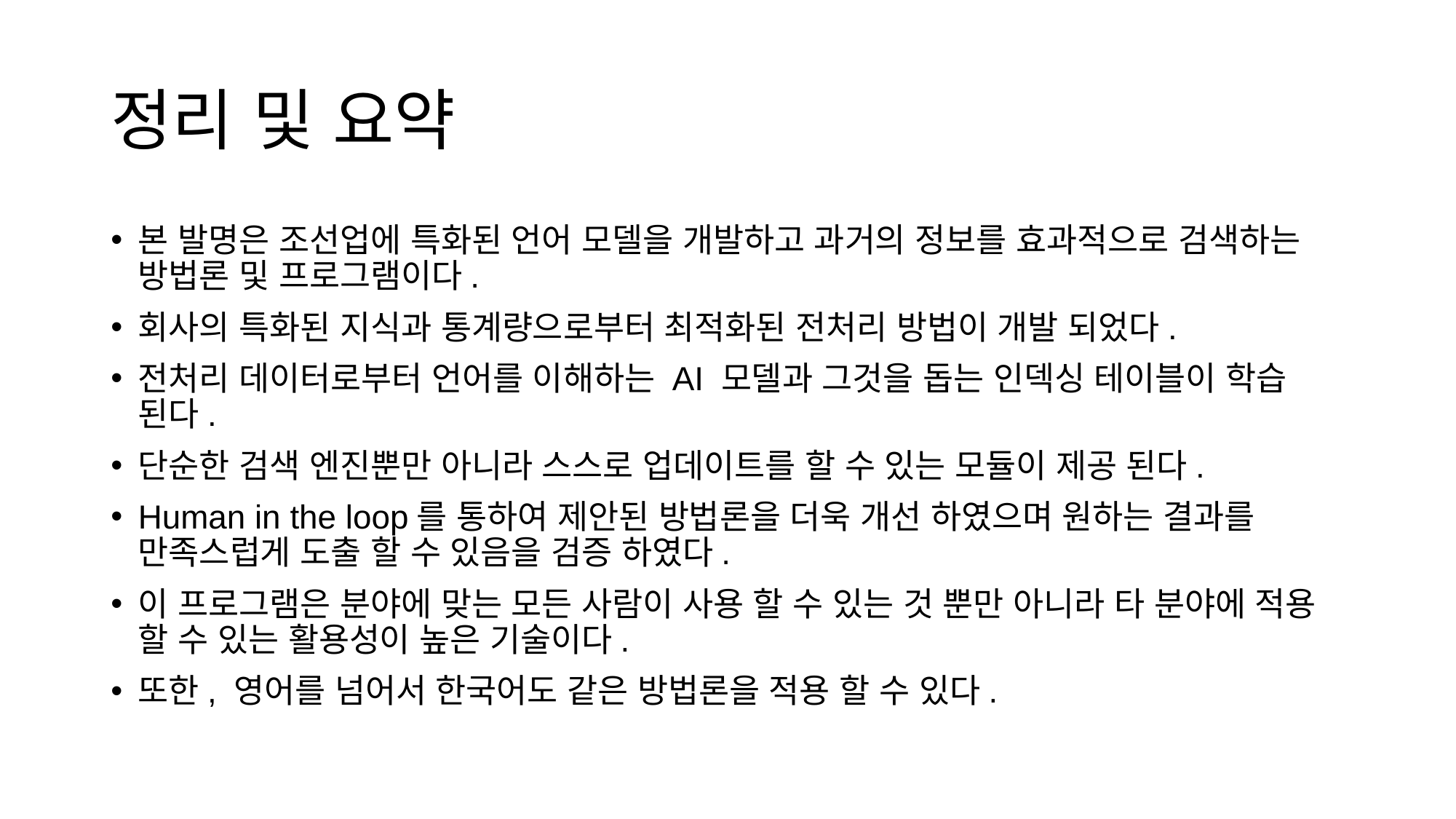

# 정리 및 요약
본 발명은 조선업에 특화된 언어 모델을 개발하고 과거의 정보를 효과적으로 검색하는 방법론 및 프로그램이다.
회사의 특화된 지식과 통계량으로부터 최적화된 전처리 방법이 개발 되었다.
전처리 데이터로부터 언어를 이해하는 AI 모델과 그것을 돕는 인덱싱 테이블이 학습 된다.
단순한 검색 엔진뿐만 아니라 스스로 업데이트를 할 수 있는 모듈이 제공 된다.
Human in the loop를 통하여 제안된 방법론을 더욱 개선 하였으며 원하는 결과를 만족스럽게 도출 할 수 있음을 검증 하였다.
이 프로그램은 분야에 맞는 모든 사람이 사용 할 수 있는 것 뿐만 아니라 타 분야에 적용 할 수 있는 활용성이 높은 기술이다.
또한, 영어를 넘어서 한국어도 같은 방법론을 적용 할 수 있다.